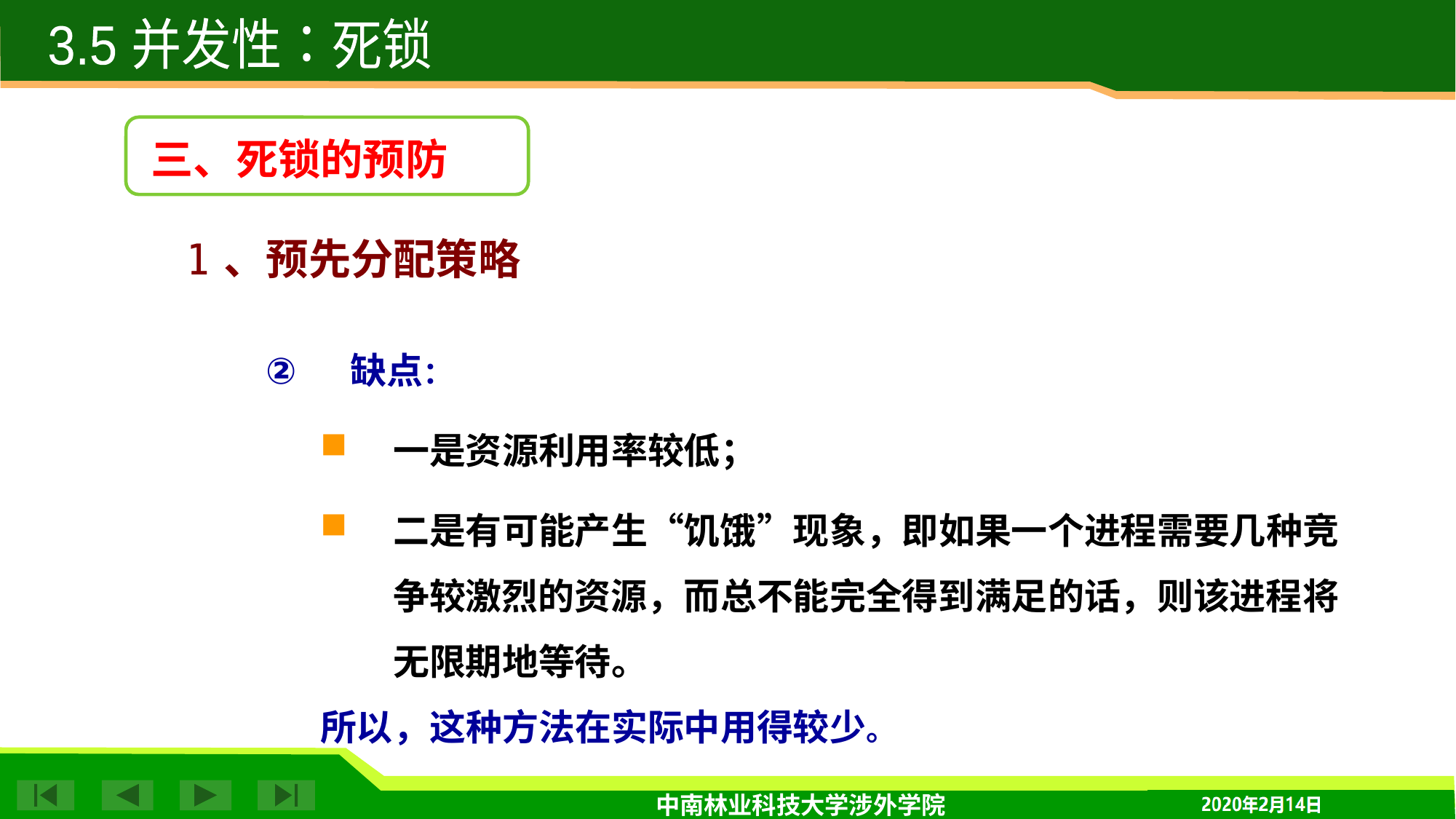

3.5 并发性：死锁

三、死锁的预防
1、预先分配策略
缺点：
一是资源利用率较低；
二是有可能产生“饥饿”现象，即如果一个进程需要几种竞争较激烈的资源，而总不能完全得到满足的话，则该进程将无限期地等待。
所以，这种方法在实际中用得较少。